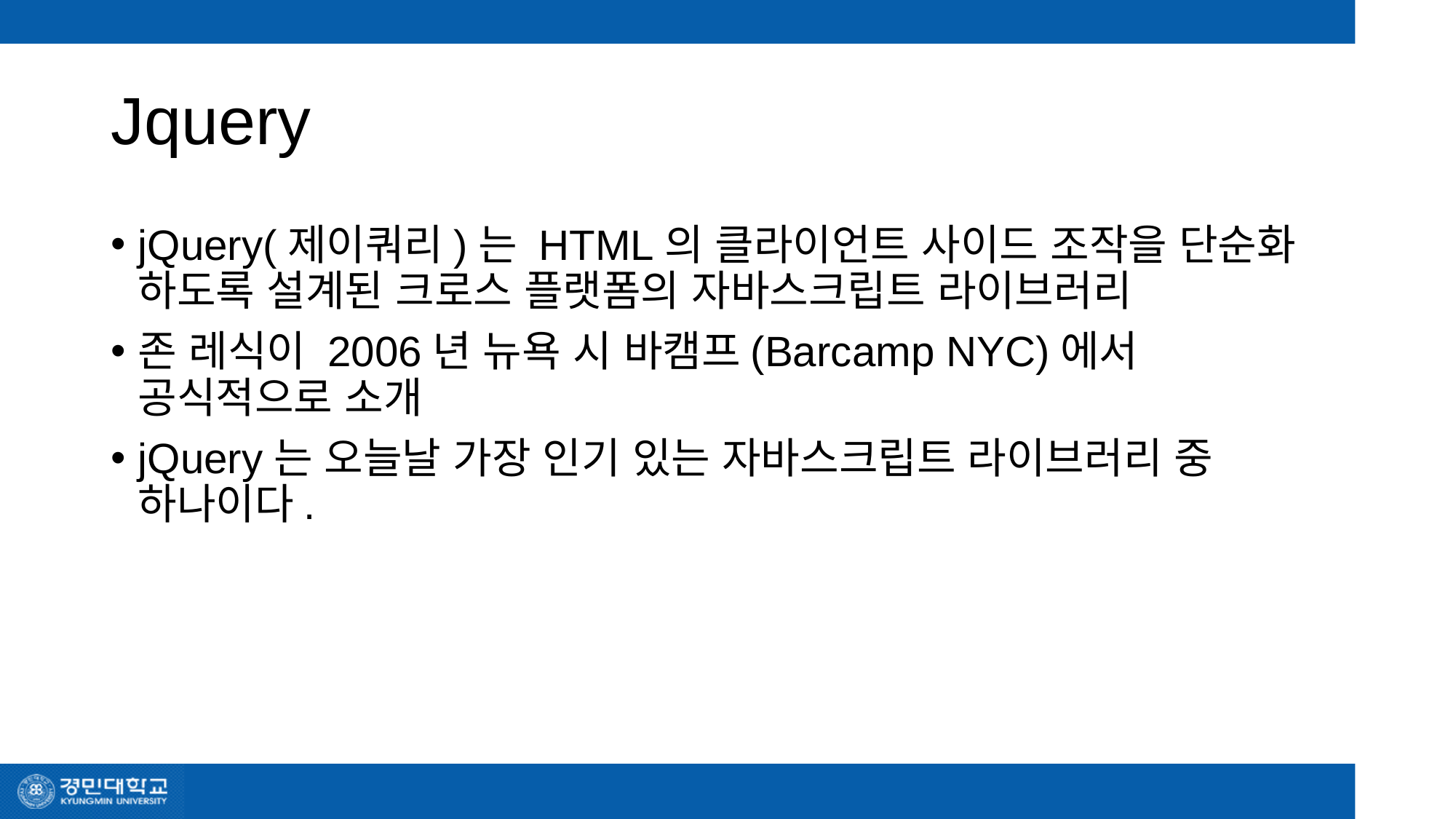

# Jquery
jQuery(제이쿼리)는 HTML의 클라이언트 사이드 조작을 단순화 하도록 설계된 크로스 플랫폼의 자바스크립트 라이브러리
존 레식이 2006년 뉴욕 시 바캠프(Barcamp NYC)에서 공식적으로 소개
jQuery는 오늘날 가장 인기 있는 자바스크립트 라이브러리 중 하나이다.